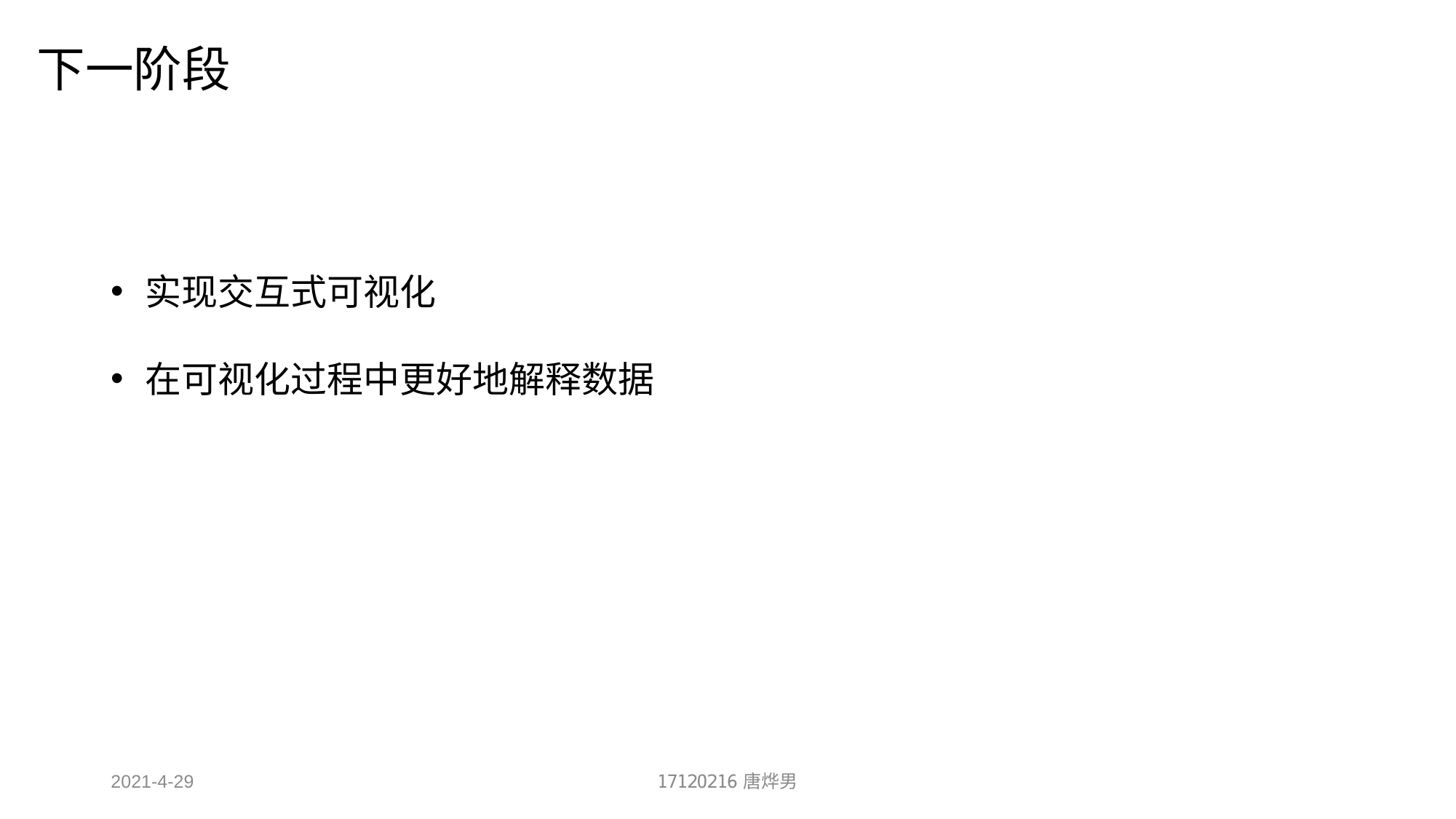

下一阶段
实现交互式可视化
在可视化过程中更好地解释数据
2021-4-29
17120216 唐烨男
15